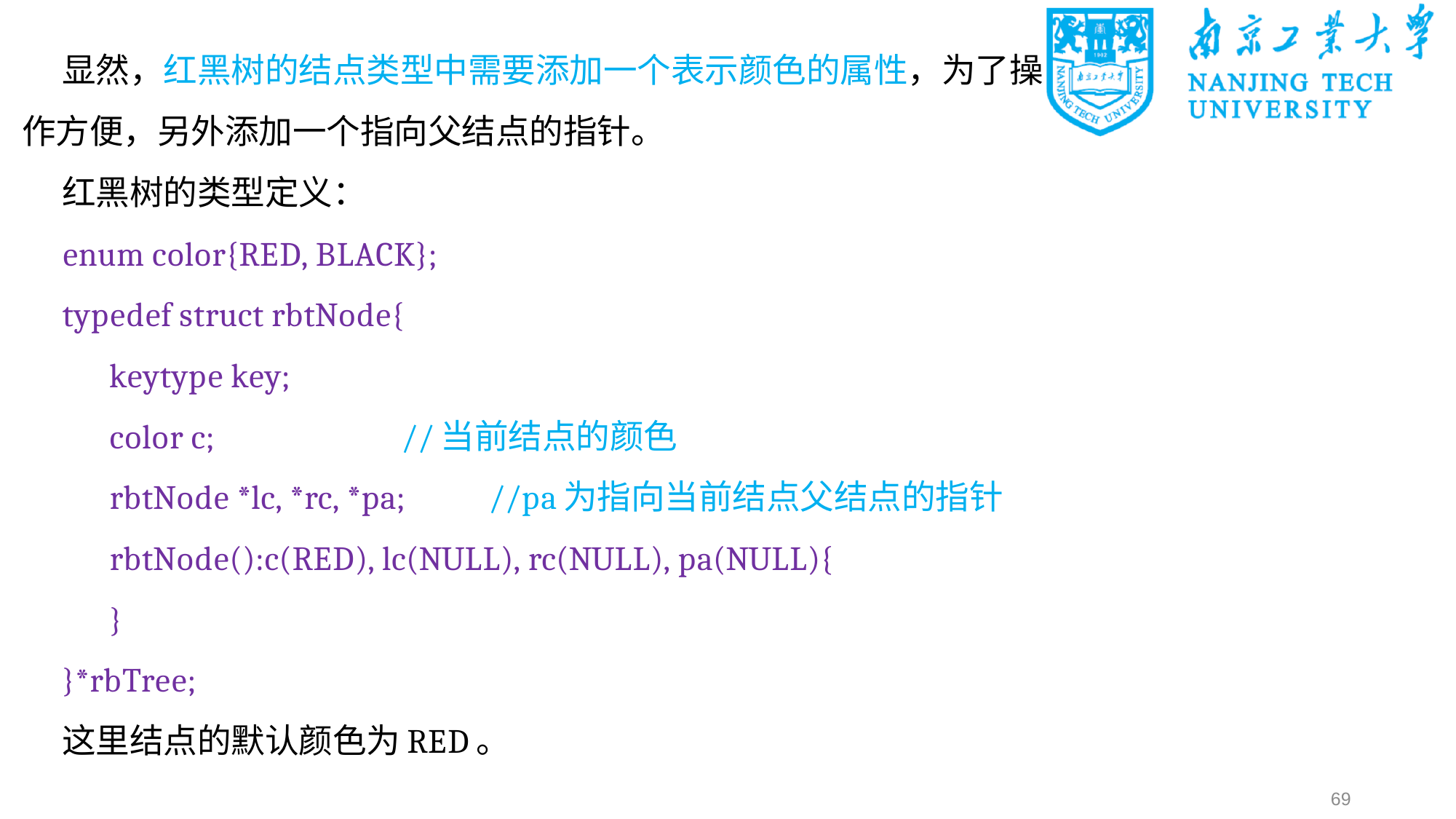

显然，红黑树的结点类型中需要添加一个表示颜色的属性，为了操作方便，另外添加一个指向父结点的指针。
红黑树的类型定义：
enum color{RED, BLACK};
typedef struct rbtNode{
	keytype key;
	color c; 		    //当前结点的颜色
	rbtNode *lc, *rc, *pa;	    //pa为指向当前结点父结点的指针
	rbtNode():c(RED), lc(NULL), rc(NULL), pa(NULL){
	}
}*rbTree;
这里结点的默认颜色为RED。

69